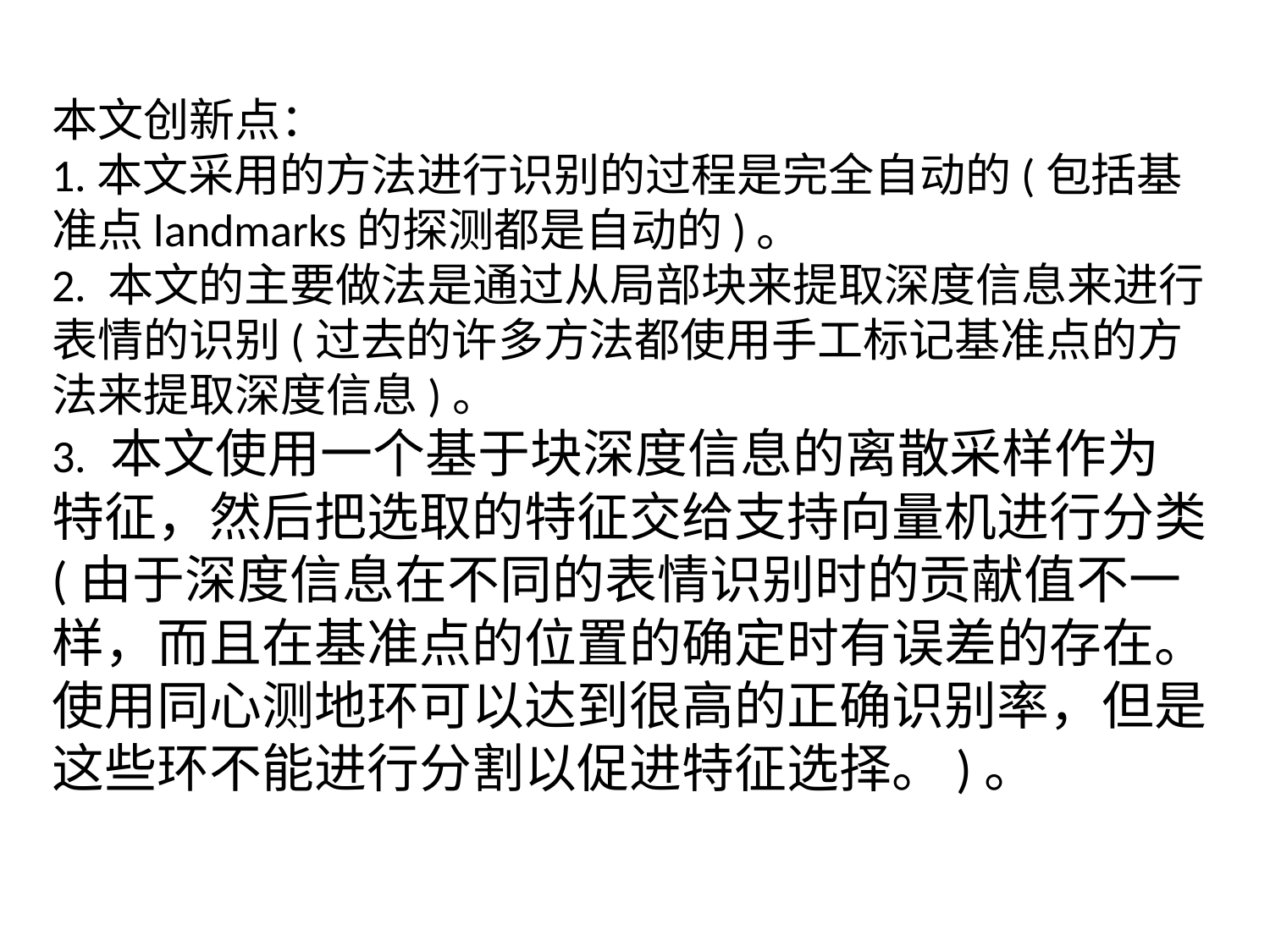

# 本文创新点： 1.本文采用的方法进行识别的过程是完全自动的(包括基准点landmarks的探测都是自动的)。 2. 本文的主要做法是通过从局部块来提取深度信息来进行表情的识别(过去的许多方法都使用手工标记基准点的方法来提取深度信息)。 3. 本文使用一个基于块深度信息的离散采样作为特征，然后把选取的特征交给支持向量机进行分类(由于深度信息在不同的表情识别时的贡献值不一样，而且在基准点的位置的确定时有误差的存在。使用同心测地环可以达到很高的正确识别率，但是这些环不能进行分割以促进特征选择。)。